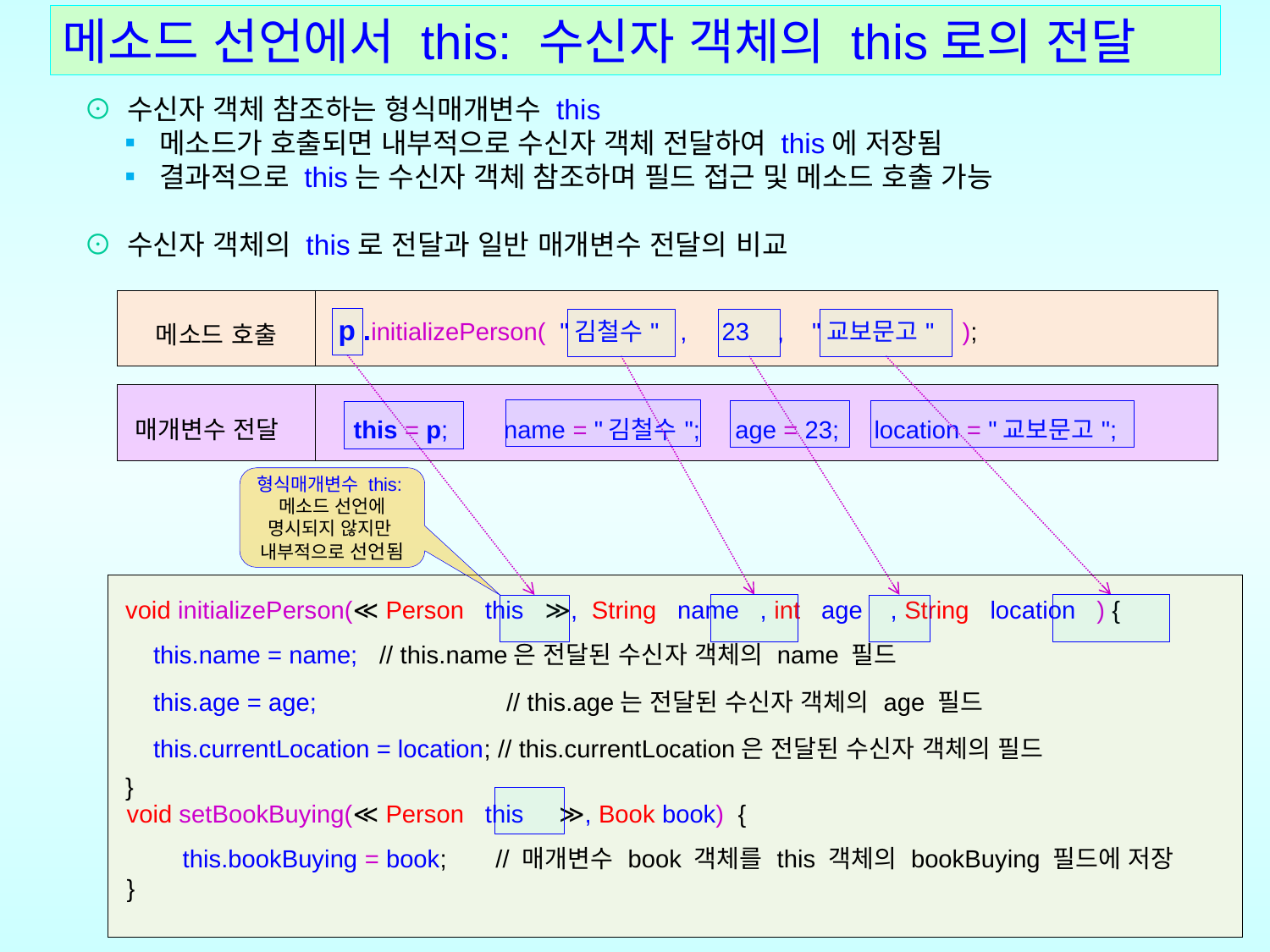

# 메소드 선언에서 this: 수신자 객체의 this로의 전달
⊙ 수신자 객체 참조하는 형식매개변수 this
    ▪ 메소드가 호출되면 내부적으로 수신자 객체 전달하여 this에 저장됨
    ▪ 결과적으로 this는 수신자 객체 참조하며 필드 접근 및 메소드 호출 가능

⊙ 수신자 객체의 this로 전달과 일반 매개변수 전달의 비교
| 메소드 호출 | p .initializePerson( "김철수" , 23 , "교보문고" ); |
| --- | --- |

| 매개변수 전달 | this = p; name = "김철수"; age = 23; location = "교보문고"; |
| --- | --- |

형식매개변수 this:
메소드 선언에
명시되지 않지만
내부적으로 선언됨
| void initializePerson(≪ Person this ≫, String name , int age , String location ) { this.name = name; // this.name은 전달된 수신자 객체의 name 필드 this.age = age; // this.age는 전달된 수신자 객체의 age 필드 this.currentLocation = location; // this.currentLocation은 전달된 수신자 객체의 필드 } void setBookBuying(≪ Person this ≫, Book book) { this.bookBuying = book; // 매개변수 book 객체를 this 객체의 bookBuying 필드에 저장 } |
| --- |